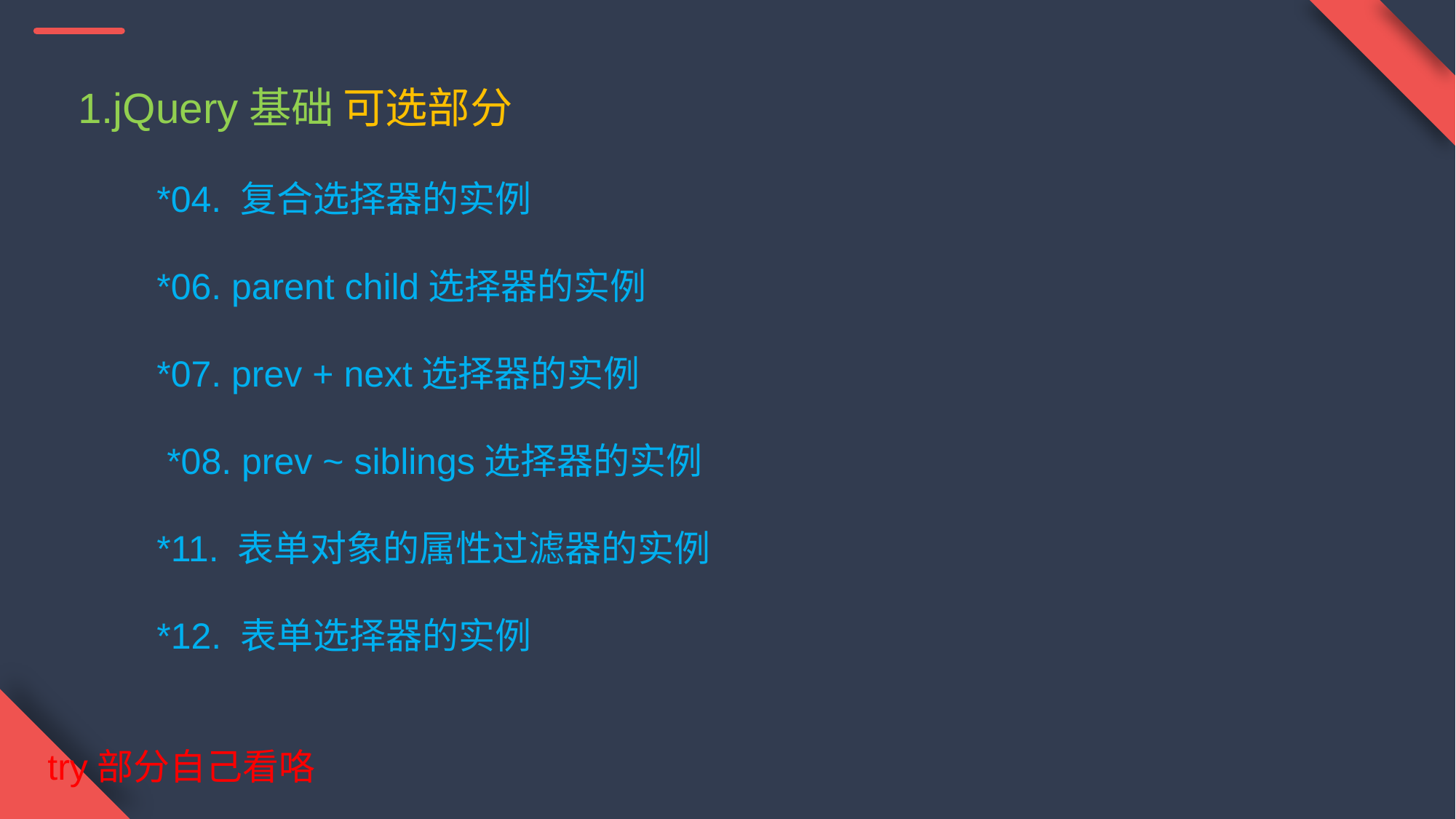

1.jQuery基础 可选部分

    	*04. 复合选择器的实例

    	*06. parent child选择器的实例

    	*07. prev + next选择器的实例

   	 *08. prev ~ siblings选择器的实例

    	*11. 表单对象的属性过滤器的实例

    	*12. 表单选择器的实例

try部分自己看咯